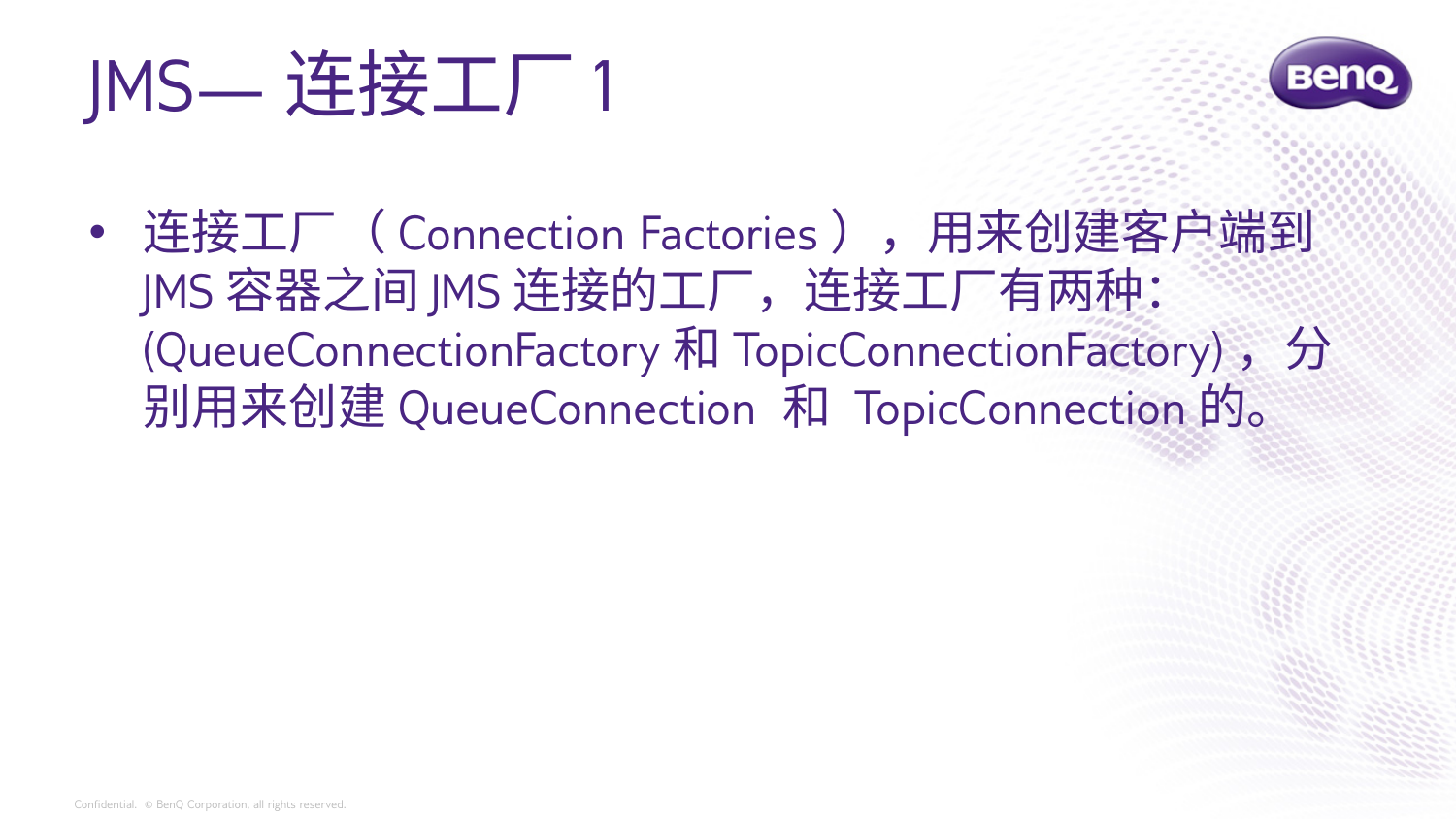

JMS—连接工厂1
连接工厂（Connection Factories），用来创建客户端到JMS容器之间JMS连接的工厂，连接工厂有两种：(QueueConnectionFactory和TopicConnectionFactory)，分别用来创建QueueConnection 和 TopicConnection的。